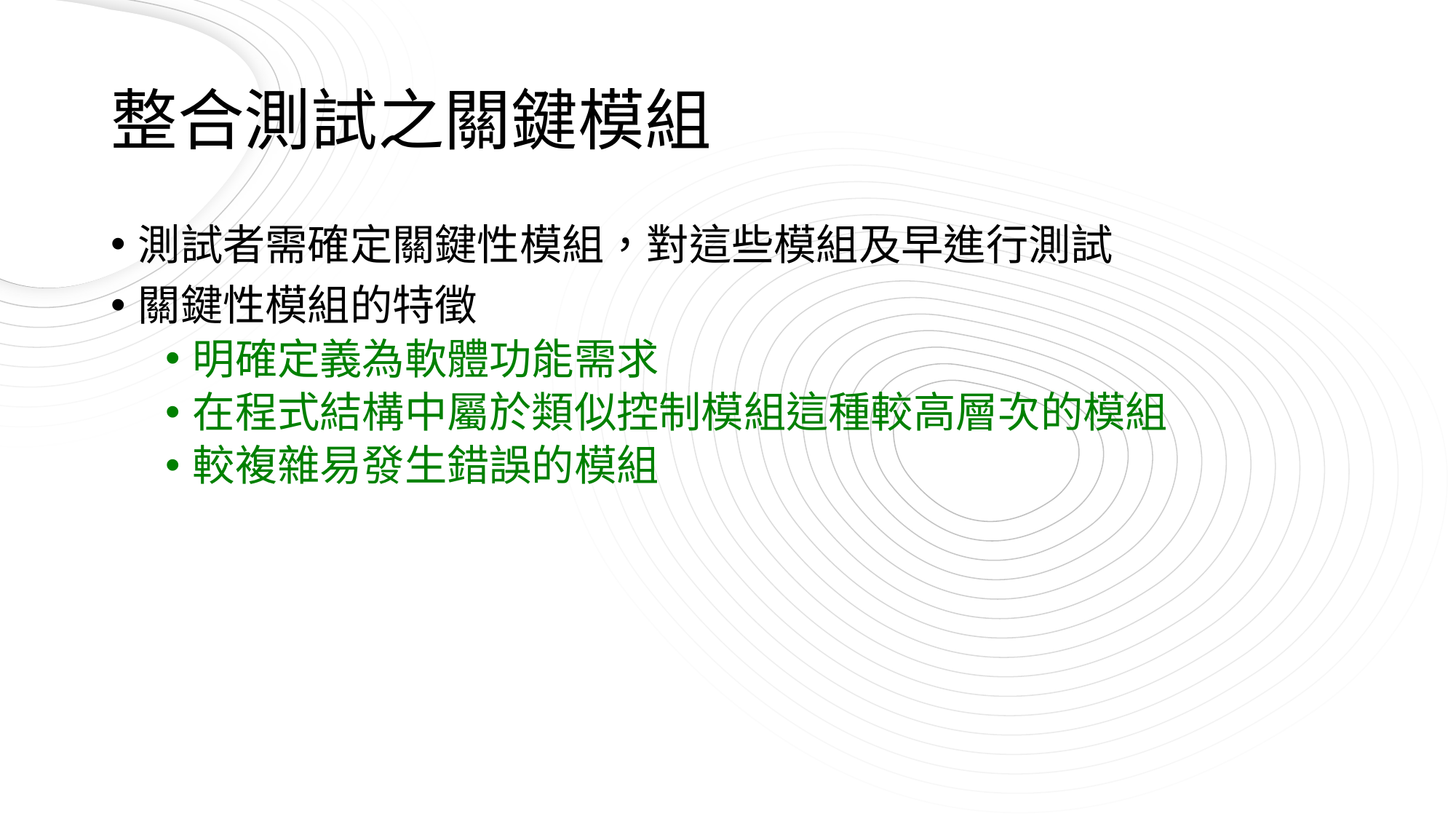

# 整合測試之關鍵模組
測試者需確定關鍵性模組，對這些模組及早進行測試
關鍵性模組的特徵
明確定義為軟體功能需求
在程式結構中屬於類似控制模組這種較高層次的模組
較複雜易發生錯誤的模組